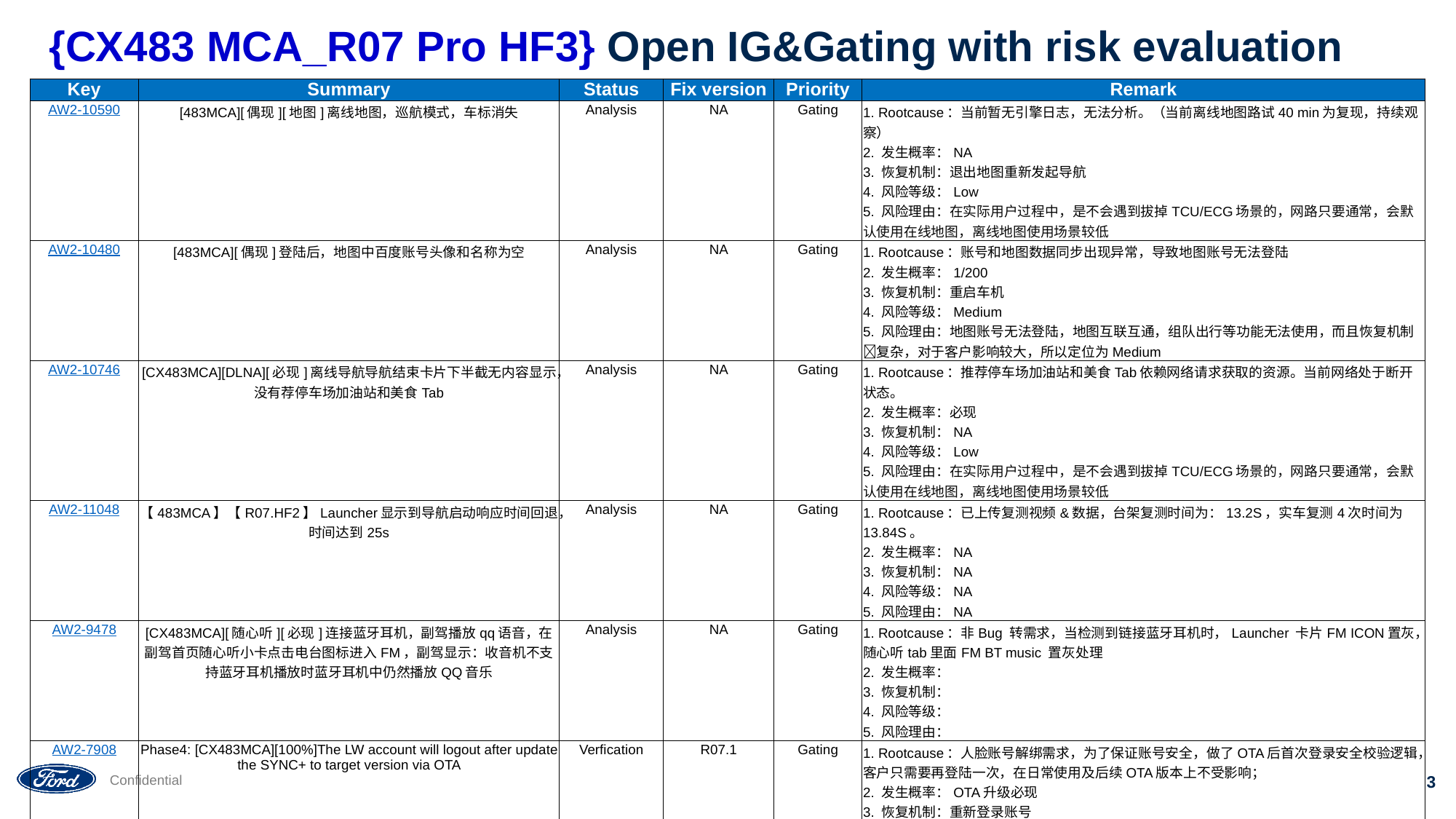

# {CX483 MCA_R07 Pro HF3} Open IG&Gating with risk evaluation
| Key | Summary | Status | Fix version | Priority | Remark |
| --- | --- | --- | --- | --- | --- |
| AW2-10590 | [483MCA][偶现][地图]离线地图，巡航模式，车标消失 | Analysis | NA | Gating | 1. Rootcause：当前暂无引擎日志，无法分析。（当前离线地图路试40 min为复现，持续观察） 2. 发生概率：NA 3. 恢复机制：退出地图重新发起导航 4. 风险等级：Low 5. 风险理由：在实际用户过程中，是不会遇到拔掉TCU/ECG场景的，网路只要通常，会默认使用在线地图，离线地图使用场景较低 |
| AW2-10480 | [483MCA][偶现]登陆后，地图中百度账号头像和名称为空 | Analysis | NA | Gating | 1. Rootcause：账号和地图数据同步出现异常，导致地图账号无法登陆 2. 发生概率：1/200 3. 恢复机制：重启车机 4. 风险等级：Medium 5. 风险理由：地图账号无法登陆，地图互联互通，组队出行等功能无法使用，而且恢复机制🦶复杂，对于客户影响较大，所以定位为Medium |
| AW2-10746 | [CX483MCA][DLNA][必现]离线导航导航结束卡片下半截无内容显示，没有荐停车场加油站和美食Tab | Analysis | NA | Gating | 1. Rootcause：推荐停车场加油站和美食Tab依赖网络请求获取的资源。当前网络处于断开状态。 2. 发生概率：必现 3. 恢复机制：NA 4. 风险等级：Low 5. 风险理由：在实际用户过程中，是不会遇到拔掉TCU/ECG场景的，网路只要通常，会默认使用在线地图，离线地图使用场景较低 |
| AW2-11048 | 【483MCA】【R07.HF2】Launcher显示到导航启动响应时间回退，时间达到25s | Analysis | NA | Gating | 1. Rootcause：已上传复测视频&数据，台架复测时间为：13.2S，实车复测4次时间为13.84S。 2. 发生概率：NA 3. 恢复机制：NA 4. 风险等级：NA 5. 风险理由：NA |
| AW2-9478 | [CX483MCA][随心听][必现]连接蓝牙耳机，副驾播放qq语音，在副驾首页随心听小卡点击电台图标进入FM，副驾显示：收音机不支持蓝牙耳机播放时蓝牙耳机中仍然播放QQ音乐 | Analysis | NA | Gating | 1. Rootcause：非Bug 转需求，当检测到链接蓝牙耳机时，Launcher 卡片FM ICON置灰，随心听tab里面FM BT music 置灰处理 2. 发生概率： 3. 恢复机制： 4. 风险等级： 5. 风险理由： |
| AW2-7908 | Phase4: [CX483MCA][100%]The LW account will logout after update the SYNC+ to target version via OTA | Verfication | R07.1 | Gating | 1. Rootcause：人脸账号解绑需求，为了保证账号安全，做了OTA后首次登录安全校验逻辑，客户只需要再登陆一次，在日常使用及后续OTA版本上不受影响； 2. 发生概率：OTA升级必现 3. 恢复机制：重新登录账号 4. 风险等级：Low 5. 风险理由：当前CX483 MCA暂未量产，不涉及OTA账号登录问题，R07.1 修复组入（该方案同步在706&U625 ICA&CD542 H 验证Pass） |